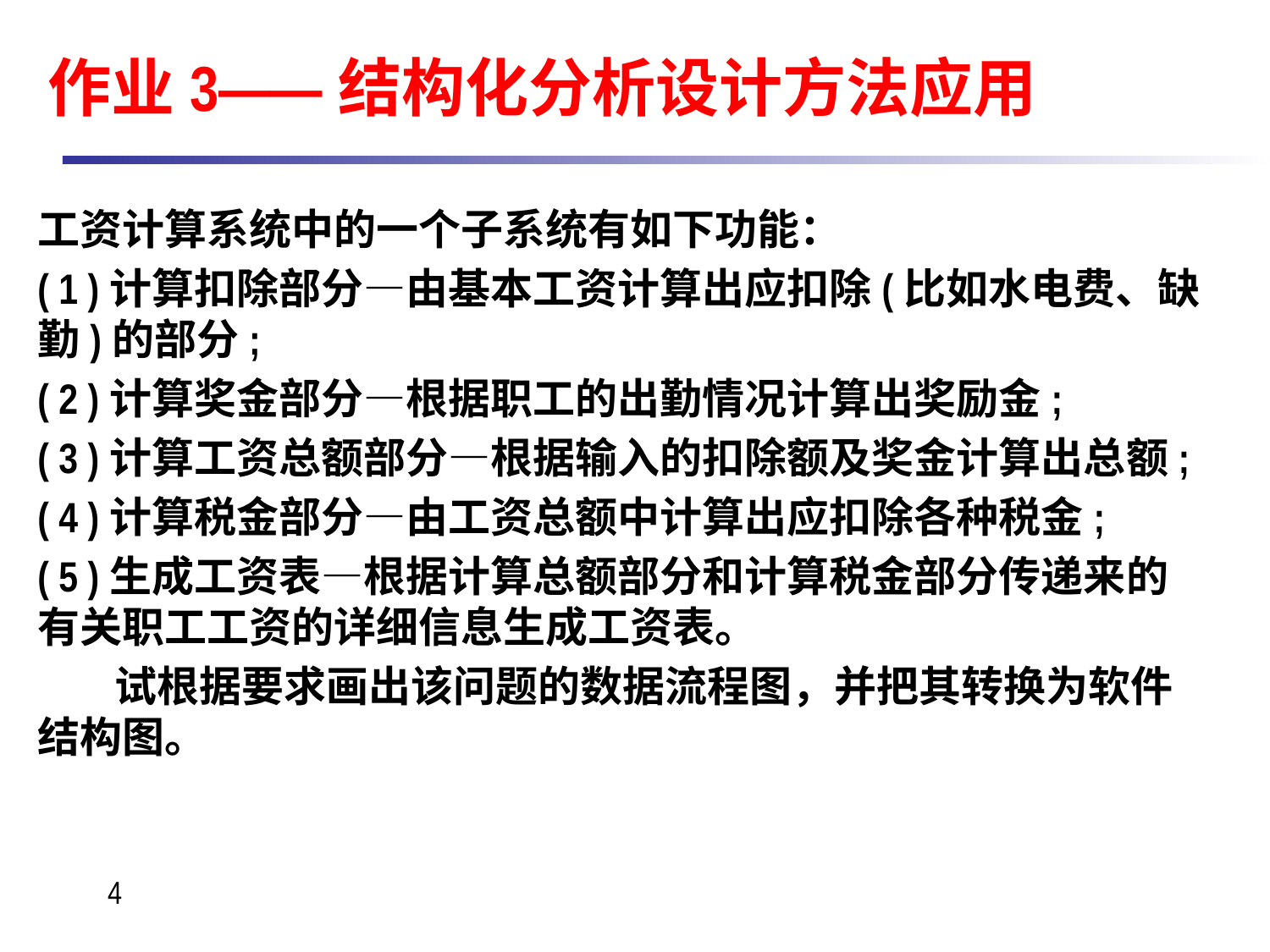

# 作业3——结构化分析设计方法应用
工资计算系统中的一个子系统有如下功能：
( 1 )计算扣除部分—由基本工资计算出应扣除(比如水电费、缺勤)的部分;
( 2 )计算奖金部分—根据职工的出勤情况计算出奖励金;
( 3 )计算工资总额部分—根据输入的扣除额及奖金计算出总额;
( 4 )计算税金部分—由工资总额中计算出应扣除各种税金;
( 5 )生成工资表—根据计算总额部分和计算税金部分传递来的有关职工工资的详细信息生成工资表。
       试根据要求画出该问题的数据流程图，并把其转换为软件结构图。

4